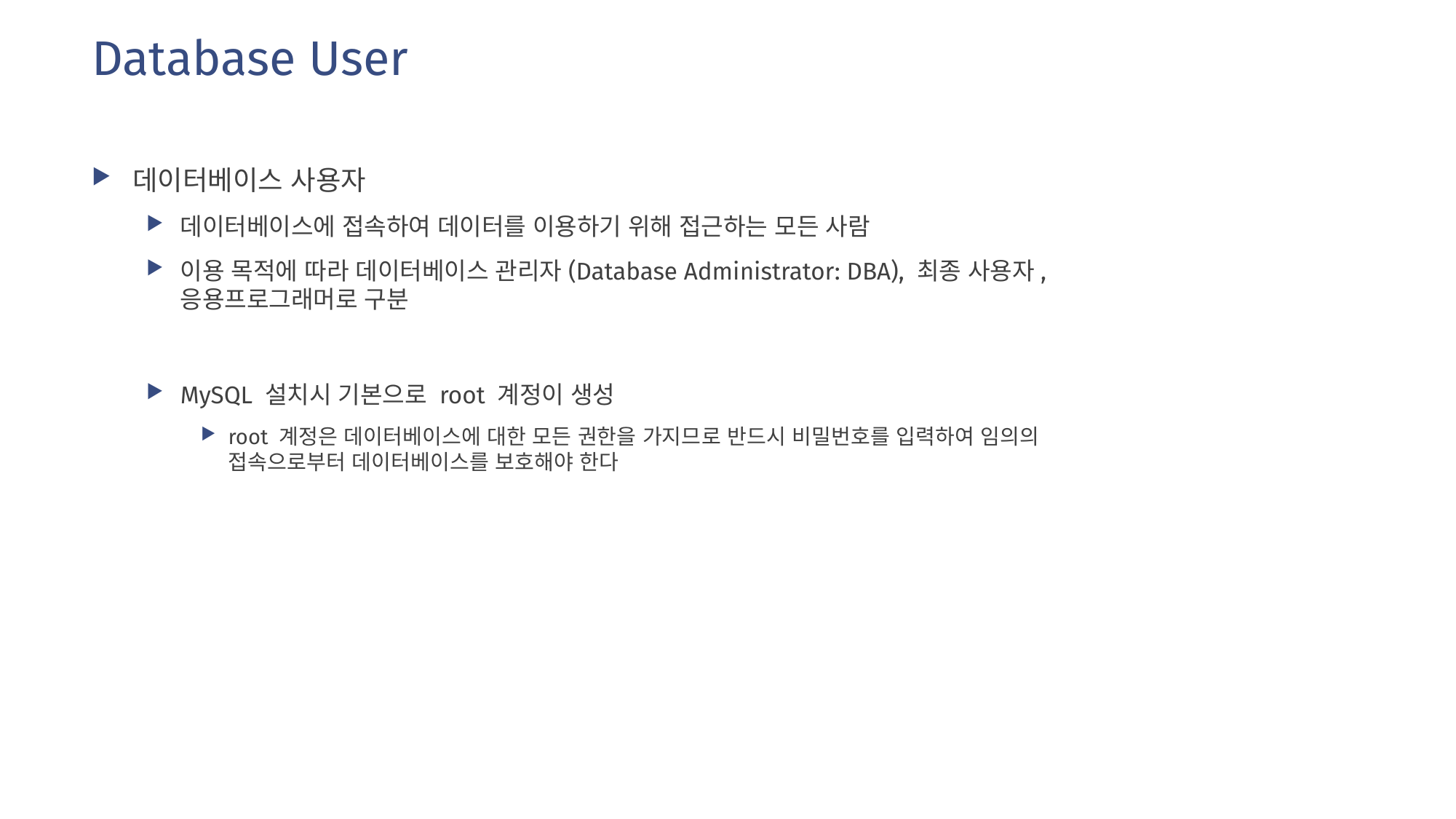

# Database User
데이터베이스 사용자
데이터베이스에 접속하여 데이터를 이용하기 위해 접근하는 모든 사람
이용 목적에 따라 데이터베이스 관리자(Database Administrator: DBA), 최종 사용자, 응용프로그래머로 구분

MySQL 설치시 기본으로 root 계정이 생성
root 계정은 데이터베이스에 대한 모든 권한을 가지므로 반드시 비밀번호를 입력하여 임의의 접속으로부터 데이터베이스를 보호해야 한다